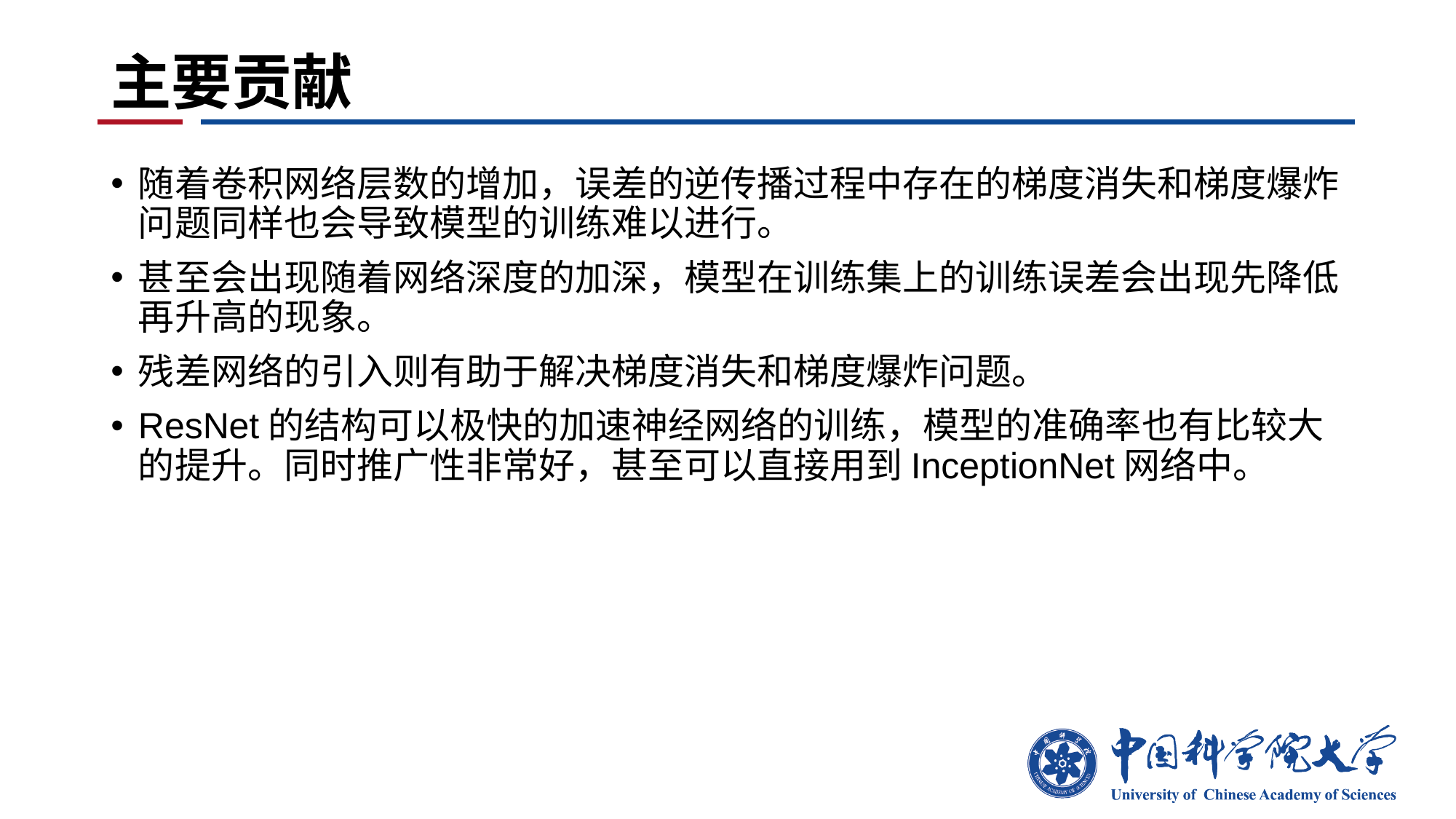

# 主要贡献
随着卷积网络层数的增加，误差的逆传播过程中存在的梯度消失和梯度爆炸问题同样也会导致模型的训练难以进行。
甚至会出现随着网络深度的加深，模型在训练集上的训练误差会出现先降低再升高的现象。
残差网络的引入则有助于解决梯度消失和梯度爆炸问题。
ResNet的结构可以极快的加速神经网络的训练，模型的准确率也有比较大的提升。同时推广性非常好，甚至可以直接用到InceptionNet网络中。